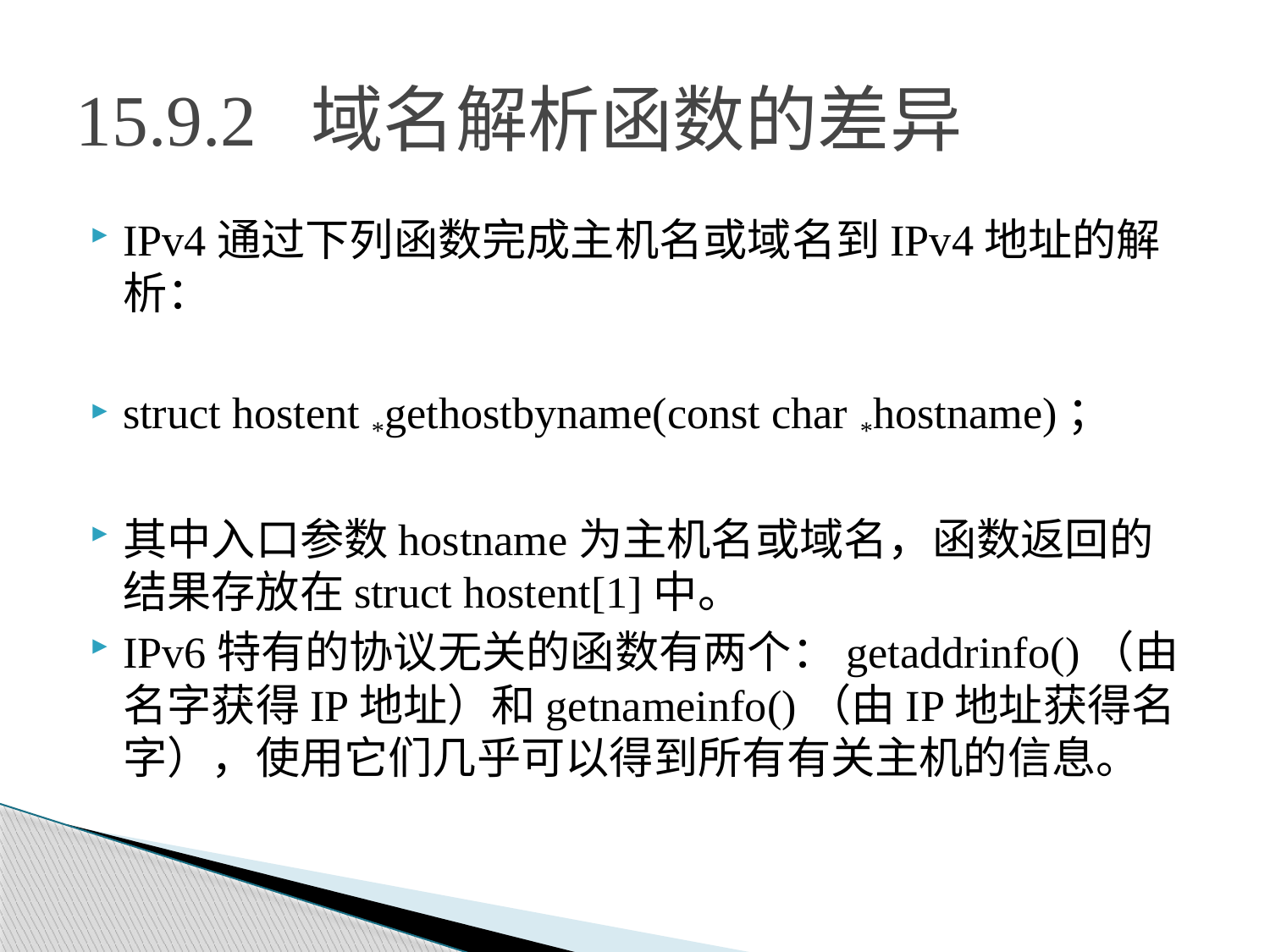

# 15.9.2  域名解析函数的差异
IPv4通过下列函数完成主机名或域名到IPv4地址的解析：

struct hostent *gethostbyname(const char *hostname)；

其中入口参数hostname为主机名或域名，函数返回的结果存放在struct hostent[1]中。
IPv6特有的协议无关的函数有两个：getaddrinfo()（由名字获得IP地址）和getnameinfo()（由IP地址获得名字），使用它们几乎可以得到所有有关主机的信息。